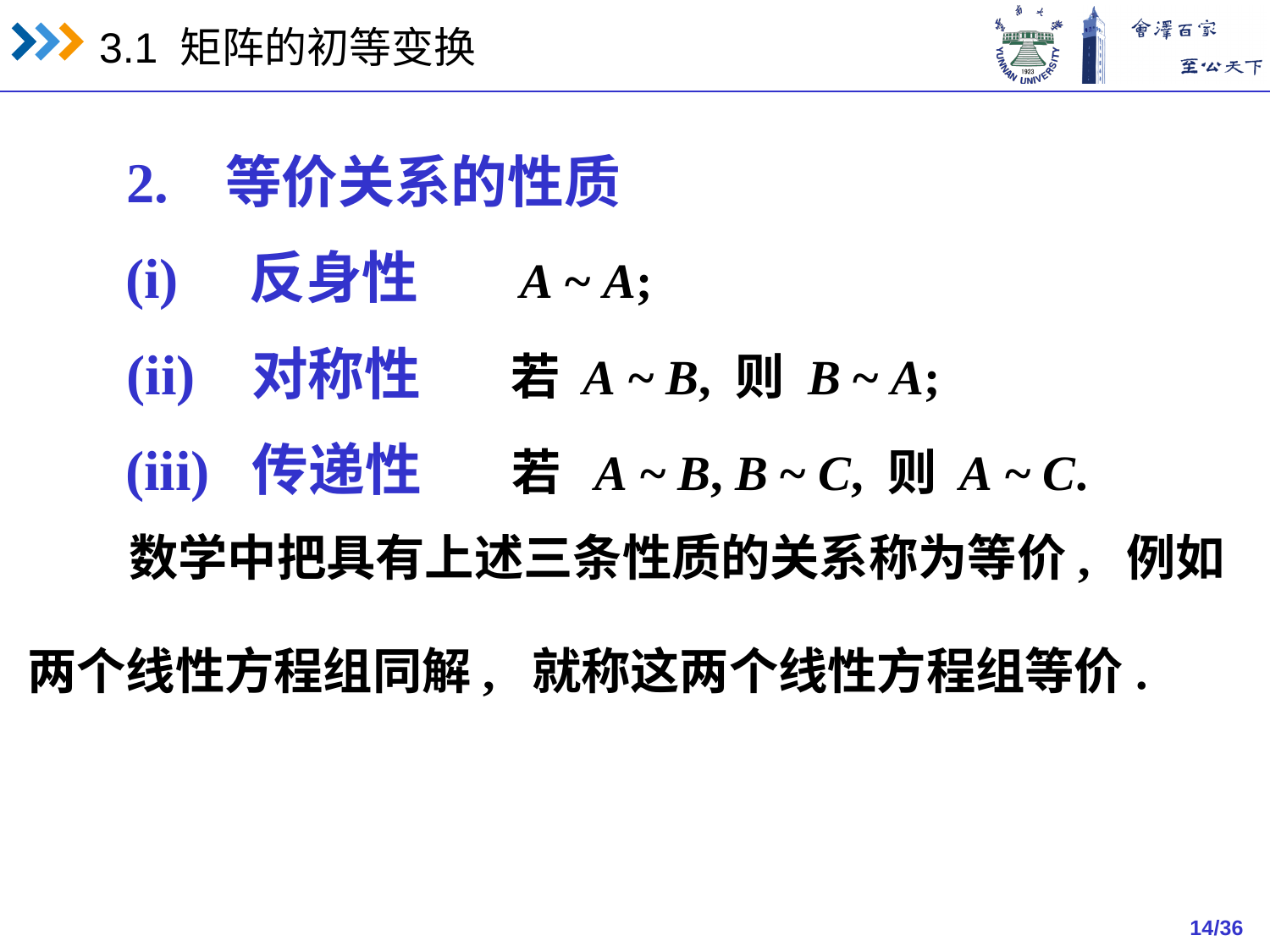

2.   等价关系的性质
        (i)    反身性        A ~ A;
       (ii)   对称性        若 A ~ B, 则 B ~ A;
        (iii)  传递性        若  A ~ B, B ~ C, 则 A ~ C.
        数学中把具有上述三条性质的关系称为等价,  例如
两个线性方程组同解,  就称这两个线性方程组等价.